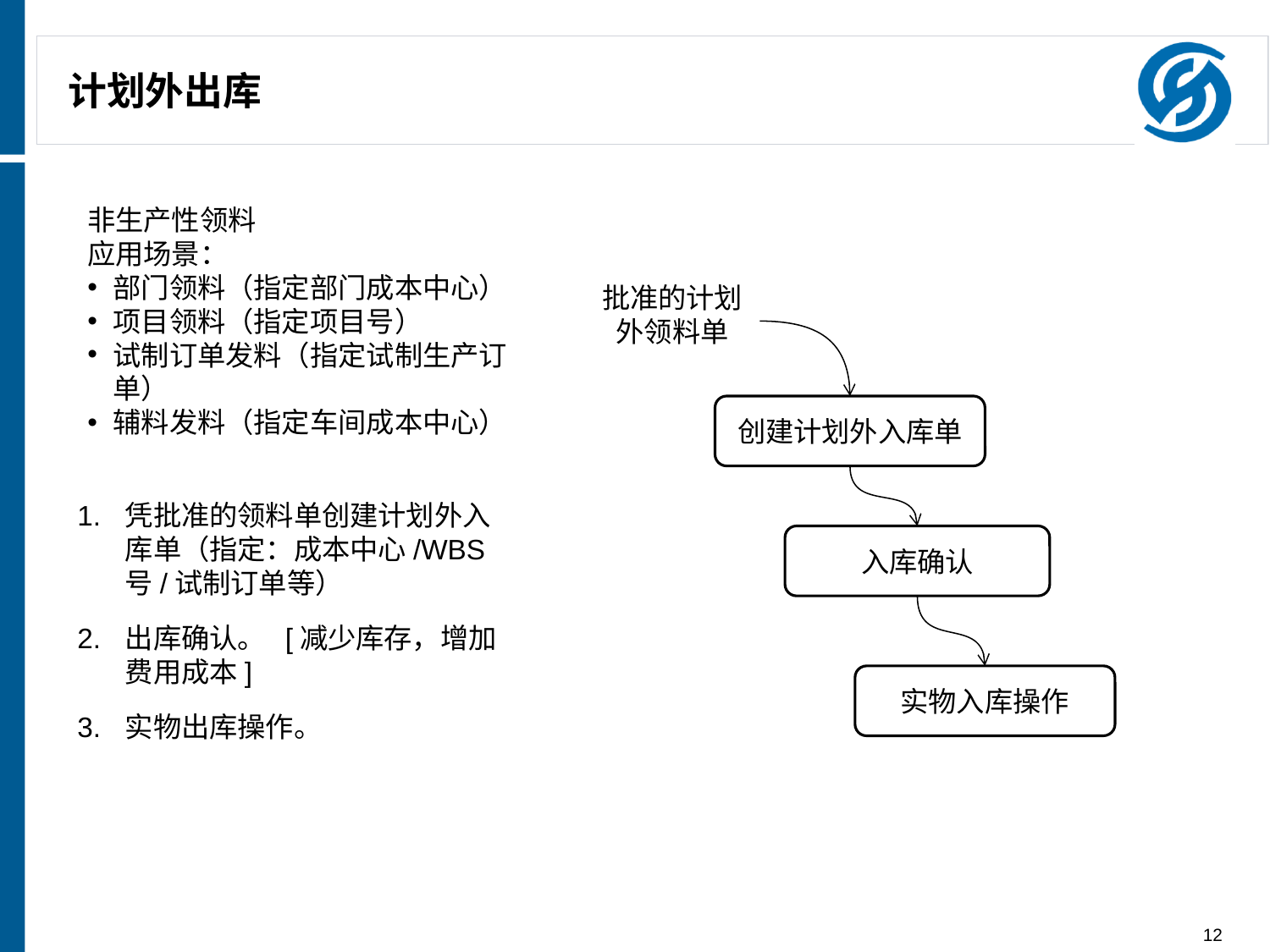

# 计划外出库
非生产性领料
应用场景：
部门领料（指定部门成本中心）
项目领料（指定项目号）
试制订单发料（指定试制生产订单）
辅料发料（指定车间成本中心）
批准的计划外领料单
创建计划外入库单
凭批准的领料单创建计划外入库单（指定：成本中心/WBS号/试制订单等）
出库确认。  [减少库存，增加费用成本]
实物出库操作。
入库确认
实物入库操作
12